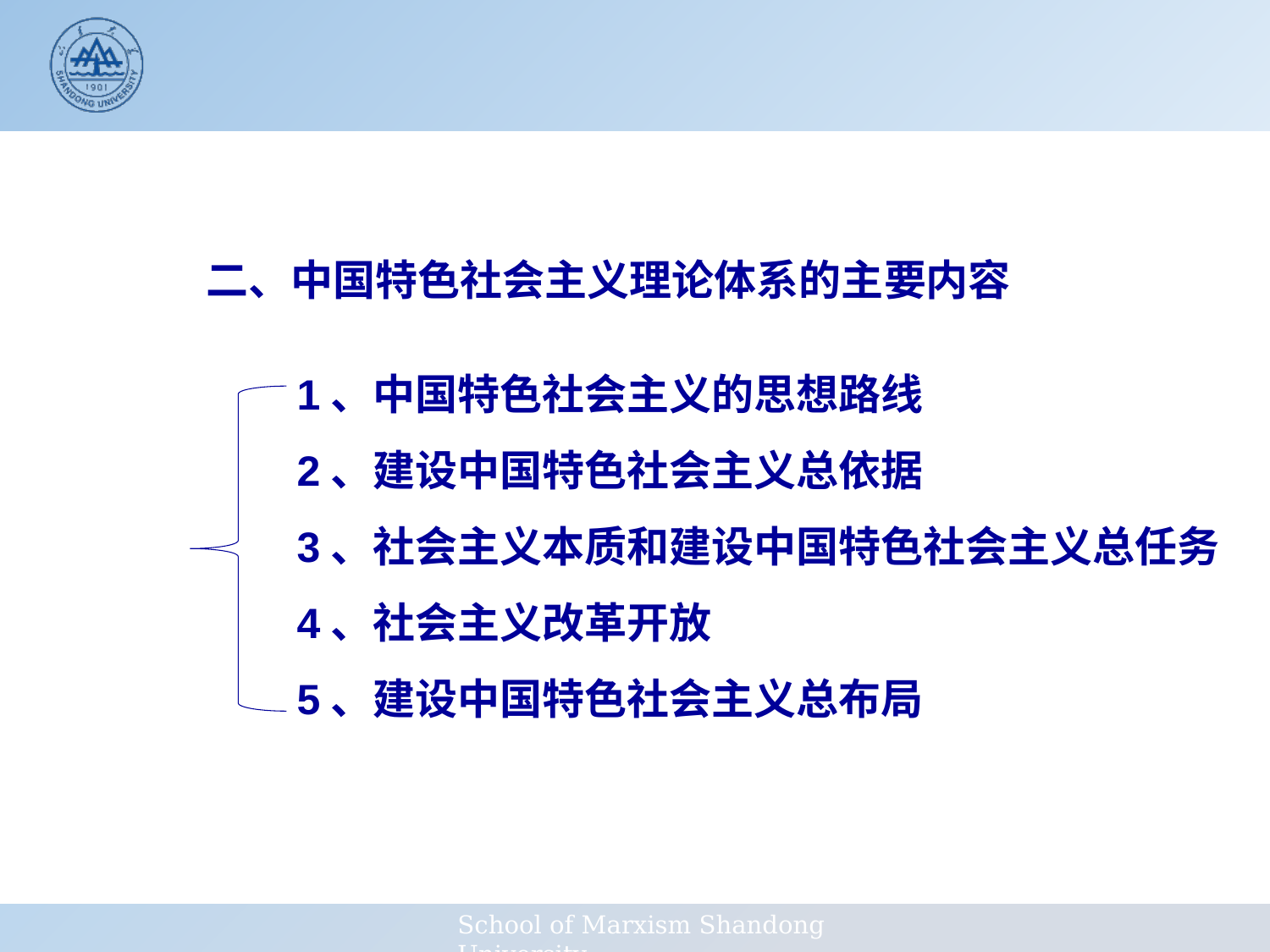

二、中国特色社会主义理论体系的主要内容
1、中国特色社会主义的思想路线
2、建设中国特色社会主义总依据
3、社会主义本质和建设中国特色社会主义总任务
4、社会主义改革开放
5、建设中国特色社会主义总布局